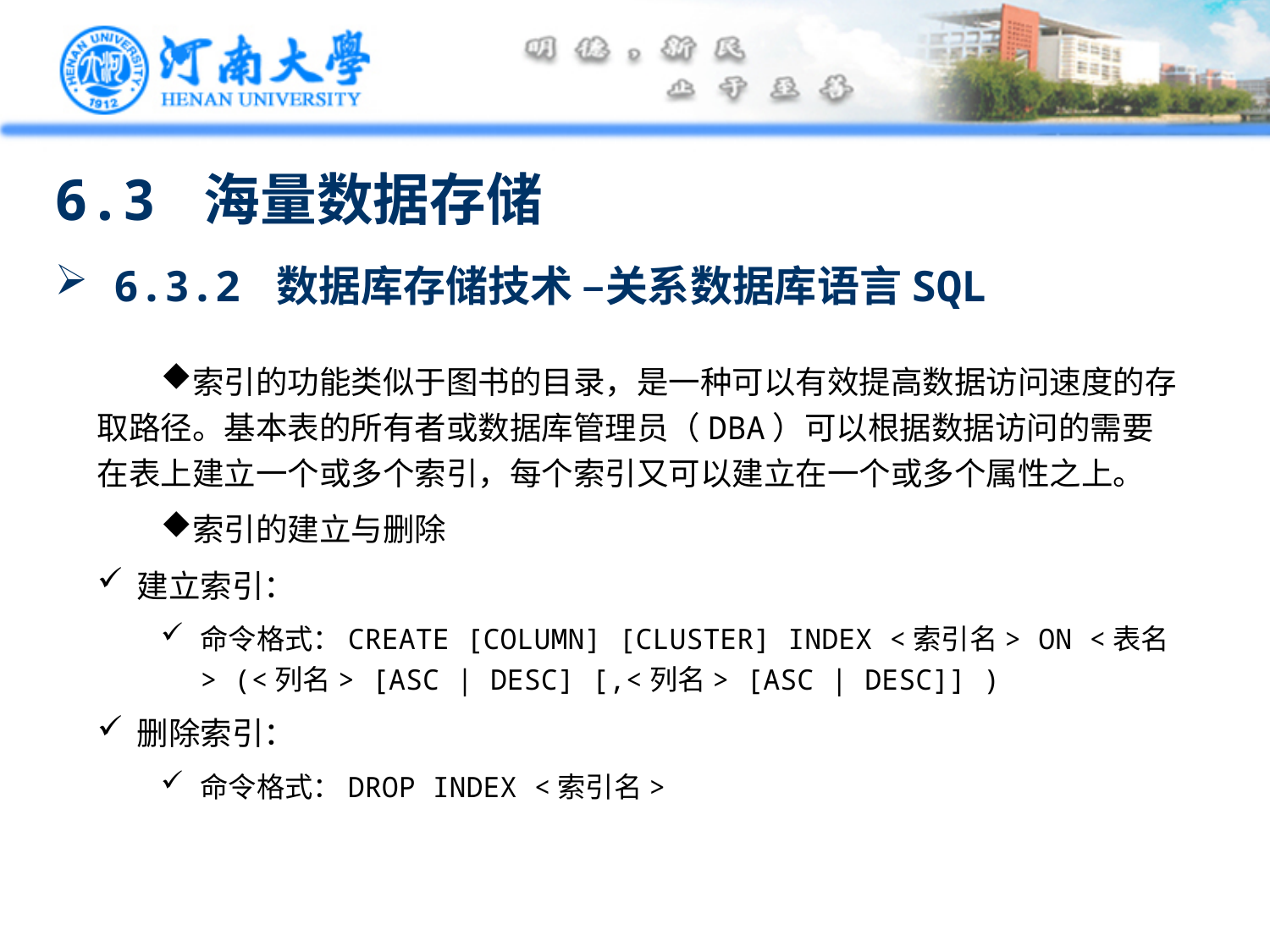

6.3 海量数据存储
 6.3.2 数据库存储技术 –关系数据库语言SQL
索引的功能类似于图书的目录，是一种可以有效提高数据访问速度的存取路径。基本表的所有者或数据库管理员（DBA）可以根据数据访问的需要在表上建立一个或多个索引，每个索引又可以建立在一个或多个属性之上。
索引的建立与删除
建立索引：
命令格式：CREATE [COLUMN] [CLUSTER] INDEX <索引名> ON <表名> (<列名> [ASC | DESC] [,<列名> [ASC | DESC]] )
删除索引：
命令格式：DROP INDEX <索引名>